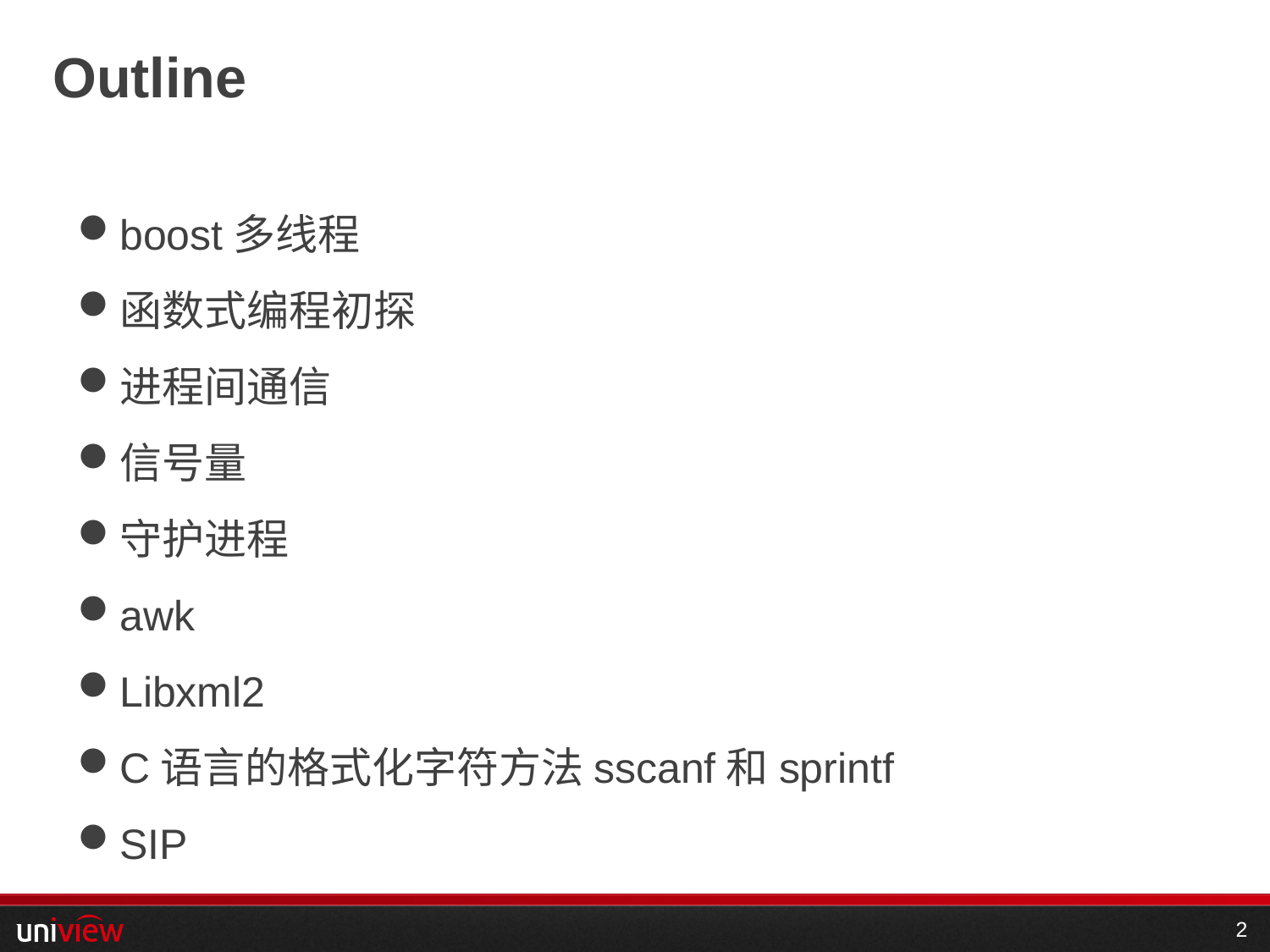

# Outline
boost多线程
函数式编程初探
进程间通信
信号量
守护进程
awk
Libxml2
C语言的格式化字符方法sscanf和sprintf
SIP